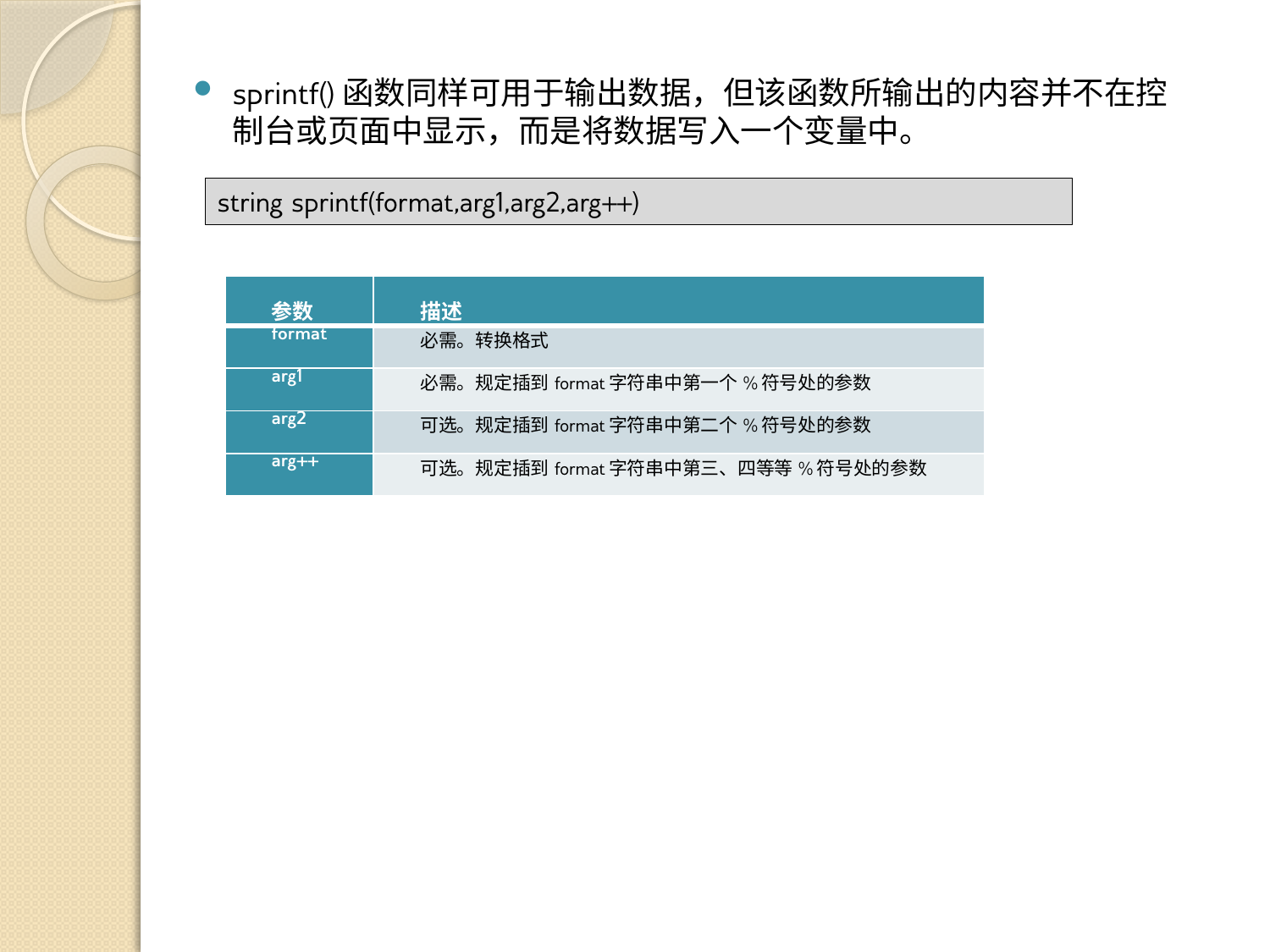

sprintf()函数同样可用于输出数据，但该函数所输出的内容并不在控制台或页面中显示，而是将数据写入一个变量中。
string sprintf(format,arg1,arg2,arg++)
| 参数 | 描述 |
| --- | --- |
| format | 必需。转换格式 |
| arg1 | 必需。规定插到format字符串中第一个%符号处的参数 |
| arg2 | 可选。规定插到format字符串中第二个%符号处的参数 |
| arg++ | 可选。规定插到format字符串中第三、四等等%符号处的参数 |